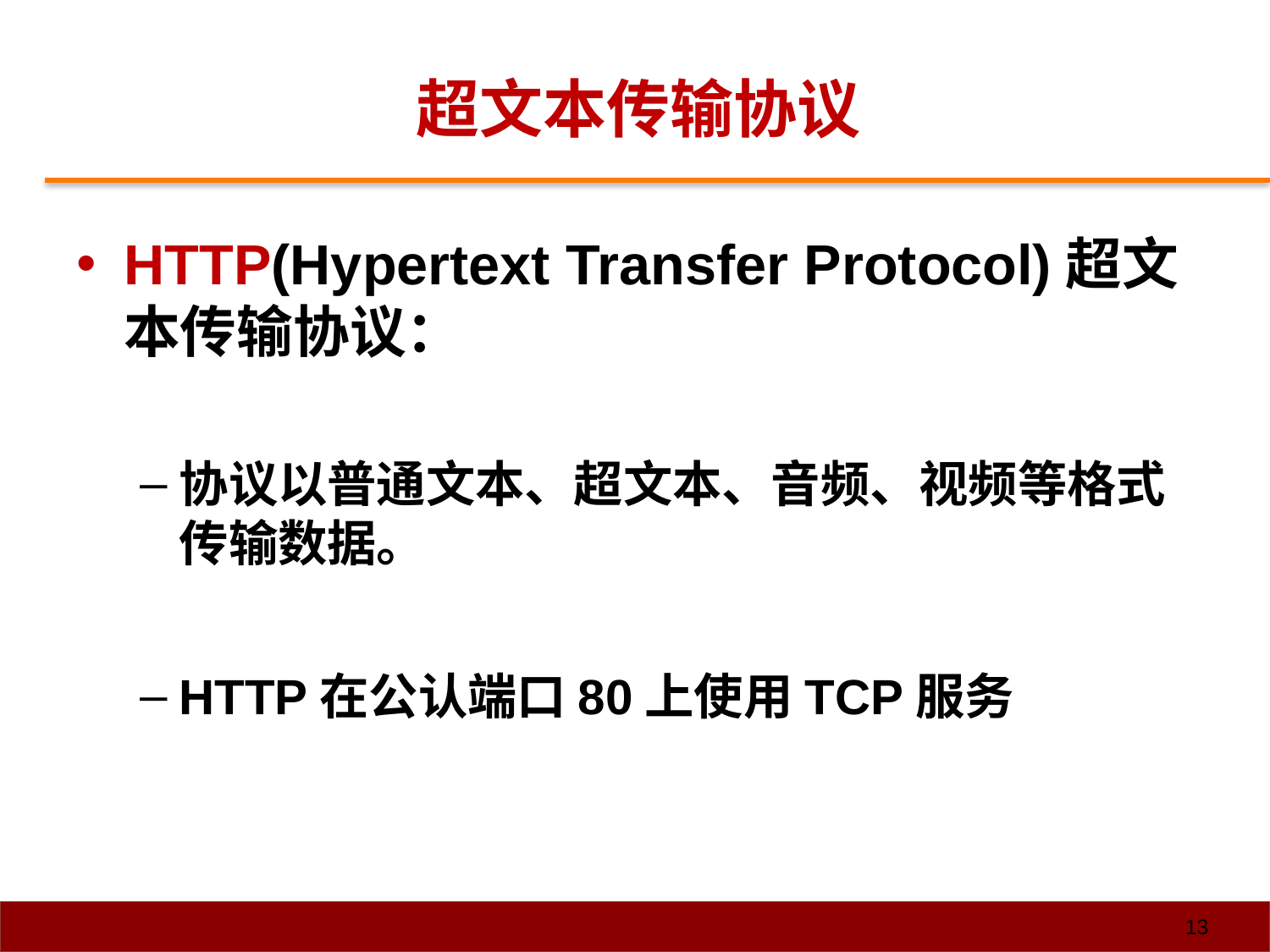

# 超文本传输协议
HTTP(Hypertext Transfer Protocol)超文本传输协议：

协议以普通文本、超文本、音频、视频等格式传输数据。

HTTP在公认端口80上使用TCP服务

13